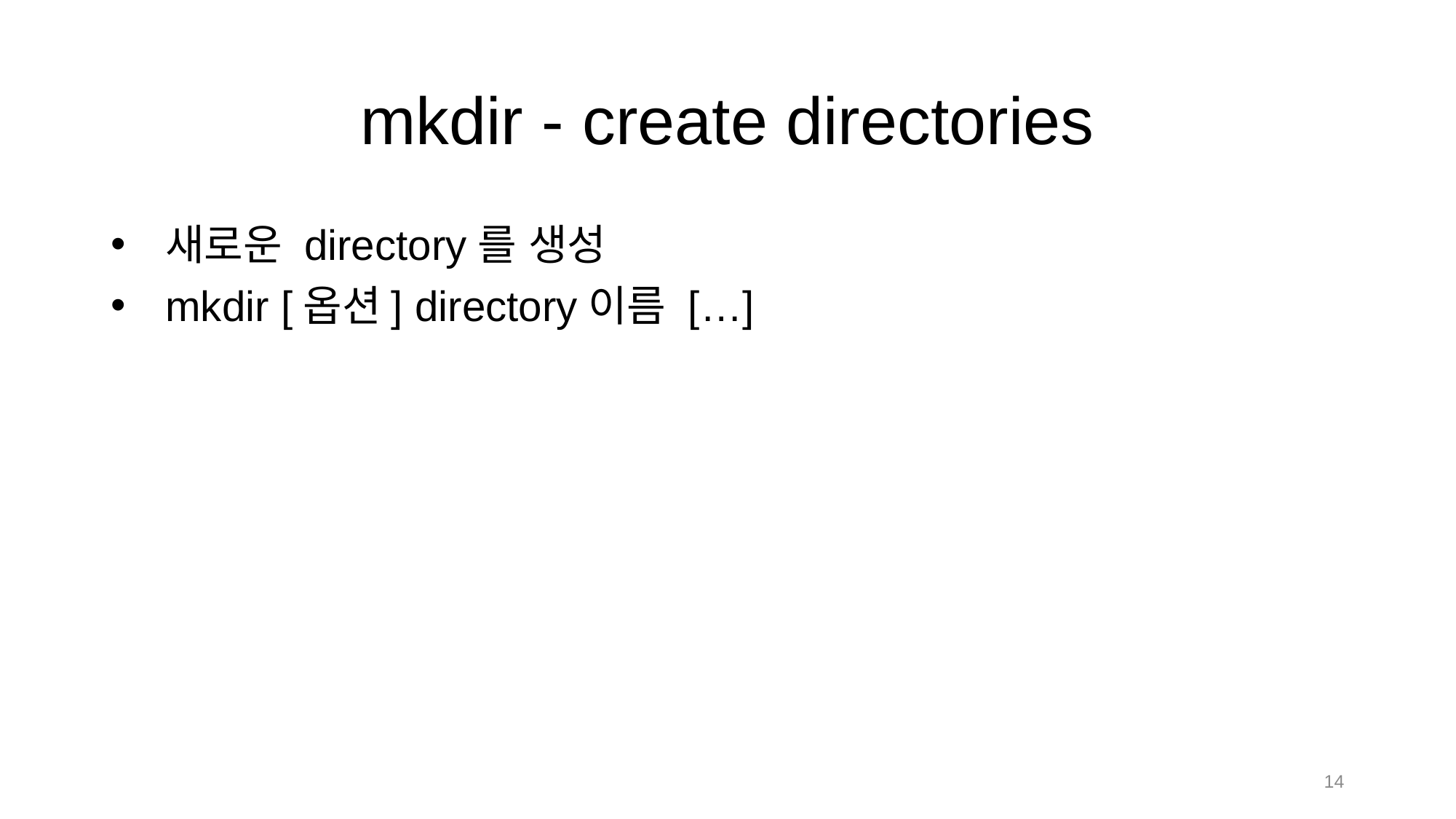

# mkdir - create directories
새로운 directory를 생성
mkdir [옵션] directory이름 […]

14